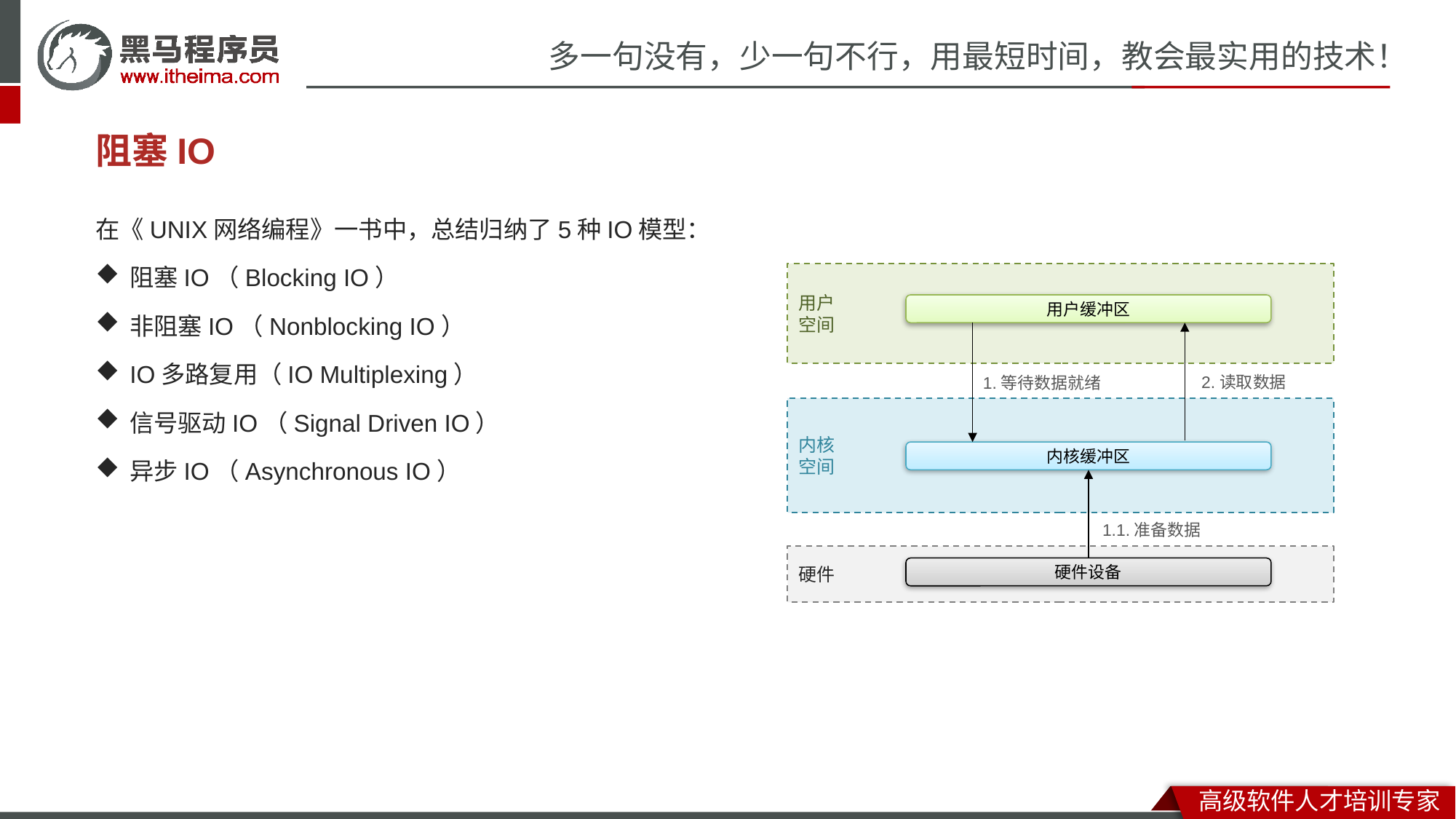

# 阻塞IO
在《UNIX网络编程》一书中，总结归纳了5种IO模型：
阻塞IO（Blocking IO）
非阻塞IO（Nonblocking IO）
IO多路复用（IO Multiplexing）
信号驱动IO（Signal Driven IO）
异步IO（Asynchronous IO）

用户
空间
用户缓冲区
2.读取数据
1.等待数据就绪
内核
空间
内核缓冲区
1.1.准备数据
硬件
硬件设备